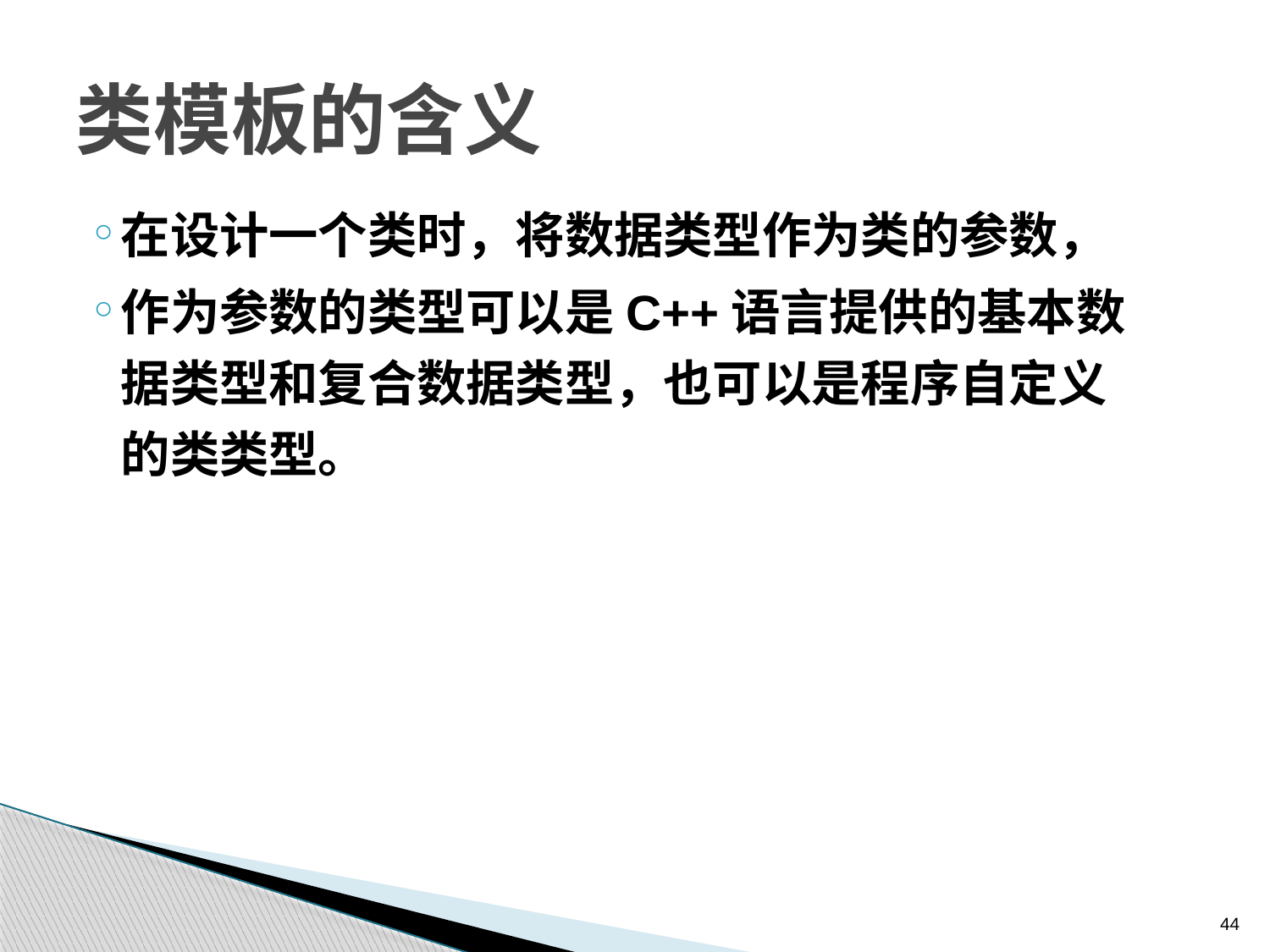

# 类模板的含义
在设计一个类时，将数据类型作为类的参数，
作为参数的类型可以是C++语言提供的基本数据类型和复合数据类型，也可以是程序自定义的类类型。
44